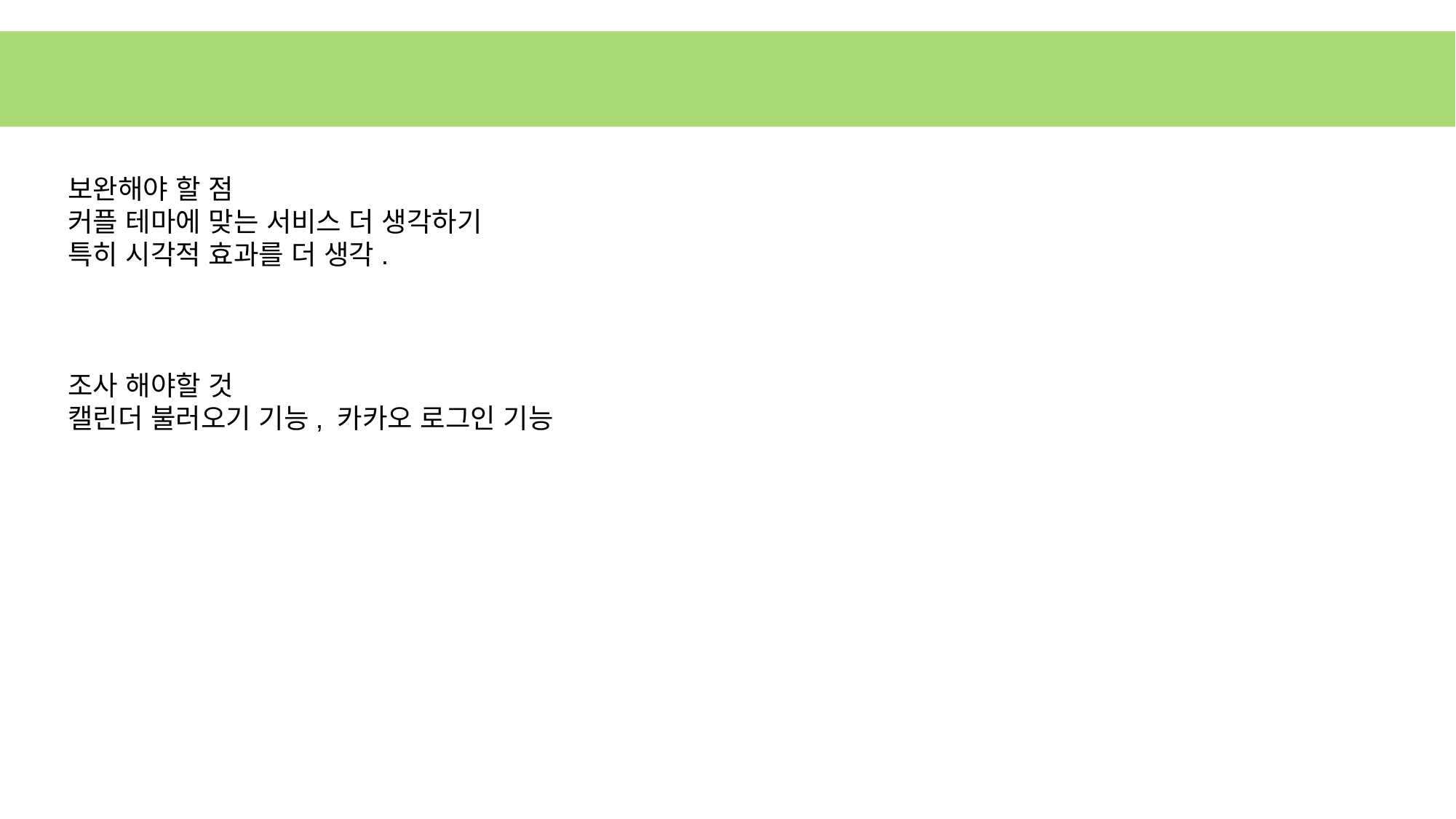

보완해야 할 점
커플 테마에 맞는 서비스 더 생각하기
특히 시각적 효과를 더 생각.

조사 해야할 것
캘린더 불러오기 기능, 카카오 로그인 기능